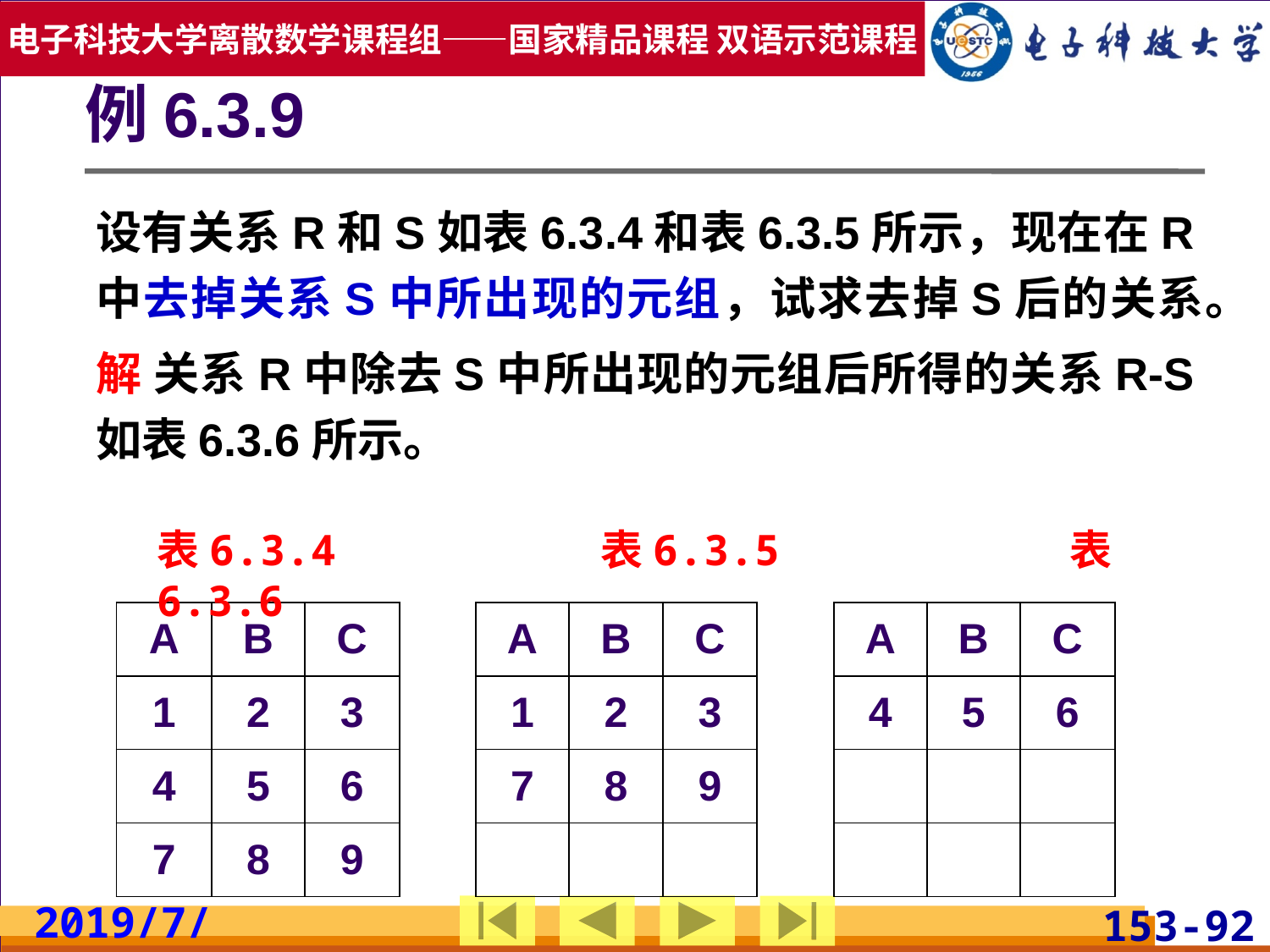

# 例6.3.9
设有关系R和S如表6.3.4和表6.3.5所示，现在在R中去掉关系S中所出现的元组，试求去掉S后的关系。
解 关系R中除去S中所出现的元组后所得的关系R-S如表6.3.6所示。
表6.3.4          表6.3.5           表6.3.6
| A | B | C |  | A | B | C |  | A | B | C |
| --- | --- | --- | --- | --- | --- | --- | --- | --- | --- | --- |
| 1 | 2 | 3 |  | 1 | 2 | 3 |  | 4 | 5 | 6 |
| 4 | 5 | 6 |  | 7 | 8 | 9 |  |  |  |  |
| 7 | 8 | 9 |  |  |  |  |  |  |  |  |
2019/7/3